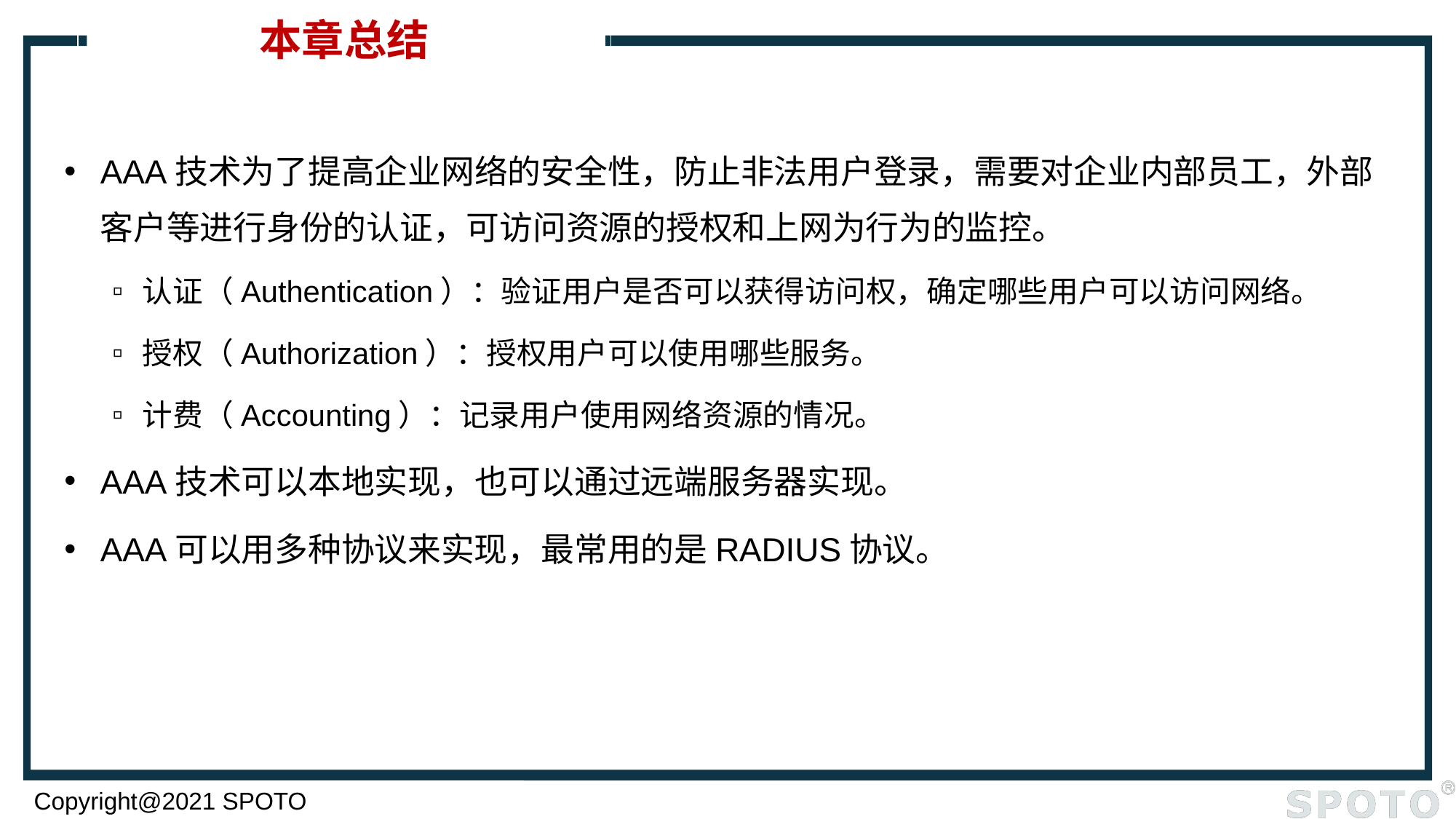

# 本章总结
AAA技术为了提高企业网络的安全性，防止非法用户登录，需要对企业内部员工，外部客户等进行身份的认证，可访问资源的授权和上网为行为的监控。
认证（Authentication）：验证用户是否可以获得访问权，确定哪些用户可以访问网络。
授权（Authorization）：授权用户可以使用哪些服务。
计费（Accounting）：记录用户使用网络资源的情况。
AAA技术可以本地实现，也可以通过远端服务器实现。
AAA可以用多种协议来实现，最常用的是RADIUS协议。